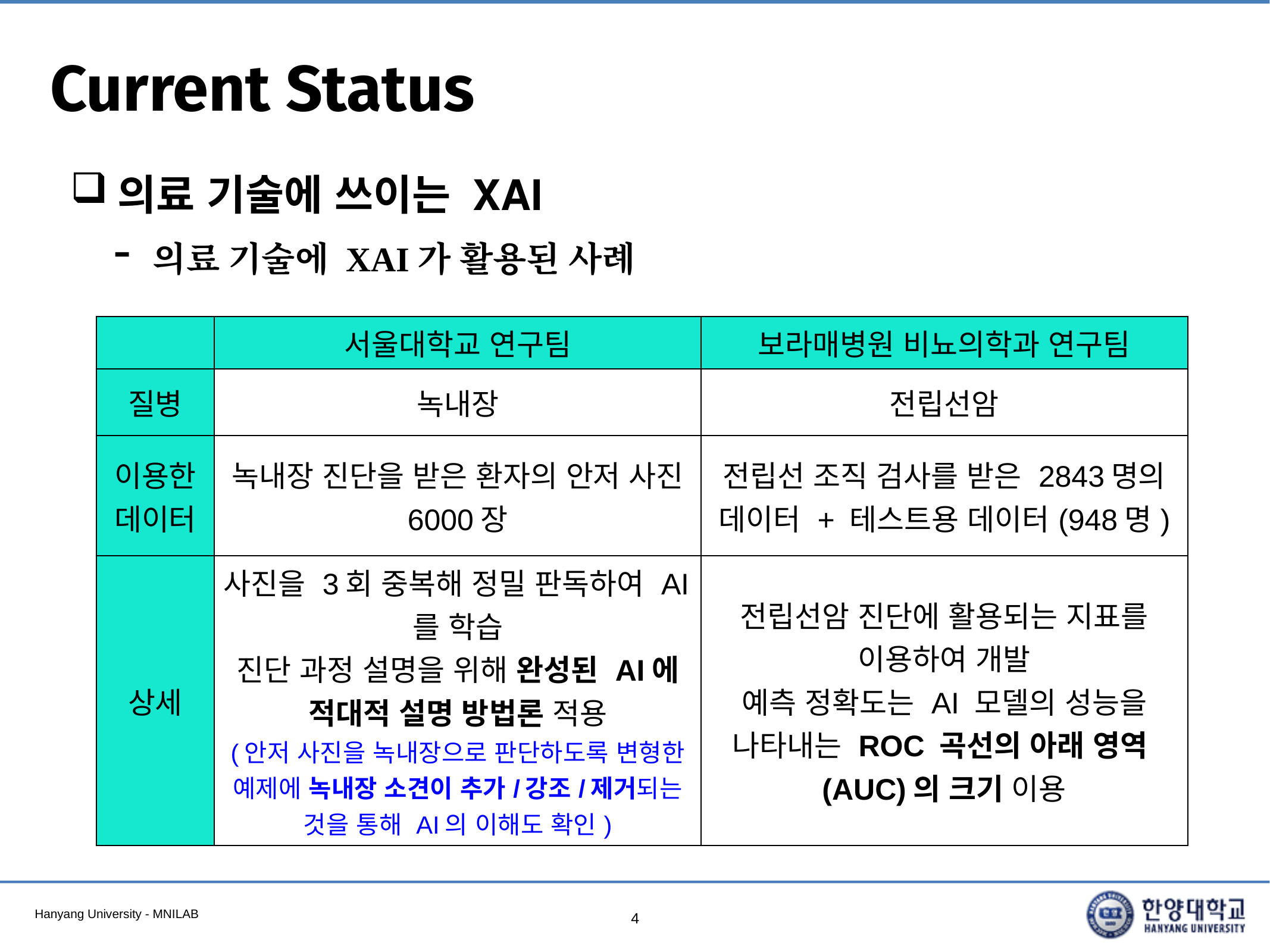

# Current Status
의료 기술에 쓰이는 XAI
의료 기술에 XAI가 활용된 사례

|  | 서울대학교 연구팀 | 보라매병원 비뇨의학과 연구팀 |
| --- | --- | --- |
| 질병 | 녹내장 | 전립선암 |
| 이용한 데이터 | 녹내장 진단을 받은 환자의 안저 사진 6000장 | 전립선 조직 검사를 받은 2843명의 데이터 + 테스트용 데이터(948명) |
| 상세 | 사진을 3회 중복해 정밀 판독하여 AI를 학습 진단 과정 설명을 위해 완성된 AI에 적대적 설명 방법론 적용 (안저 사진을 녹내장으로 판단하도록 변형한 예제에 녹내장 소견이 추가/강조/제거되는 것을 통해 AI의 이해도 확인) | 전립선암 진단에 활용되는 지표를 이용하여 개발 예측 정확도는 AI 모델의 성능을 나타내는 ROC 곡선의 아래 영역(AUC)의 크기 이용 |
4